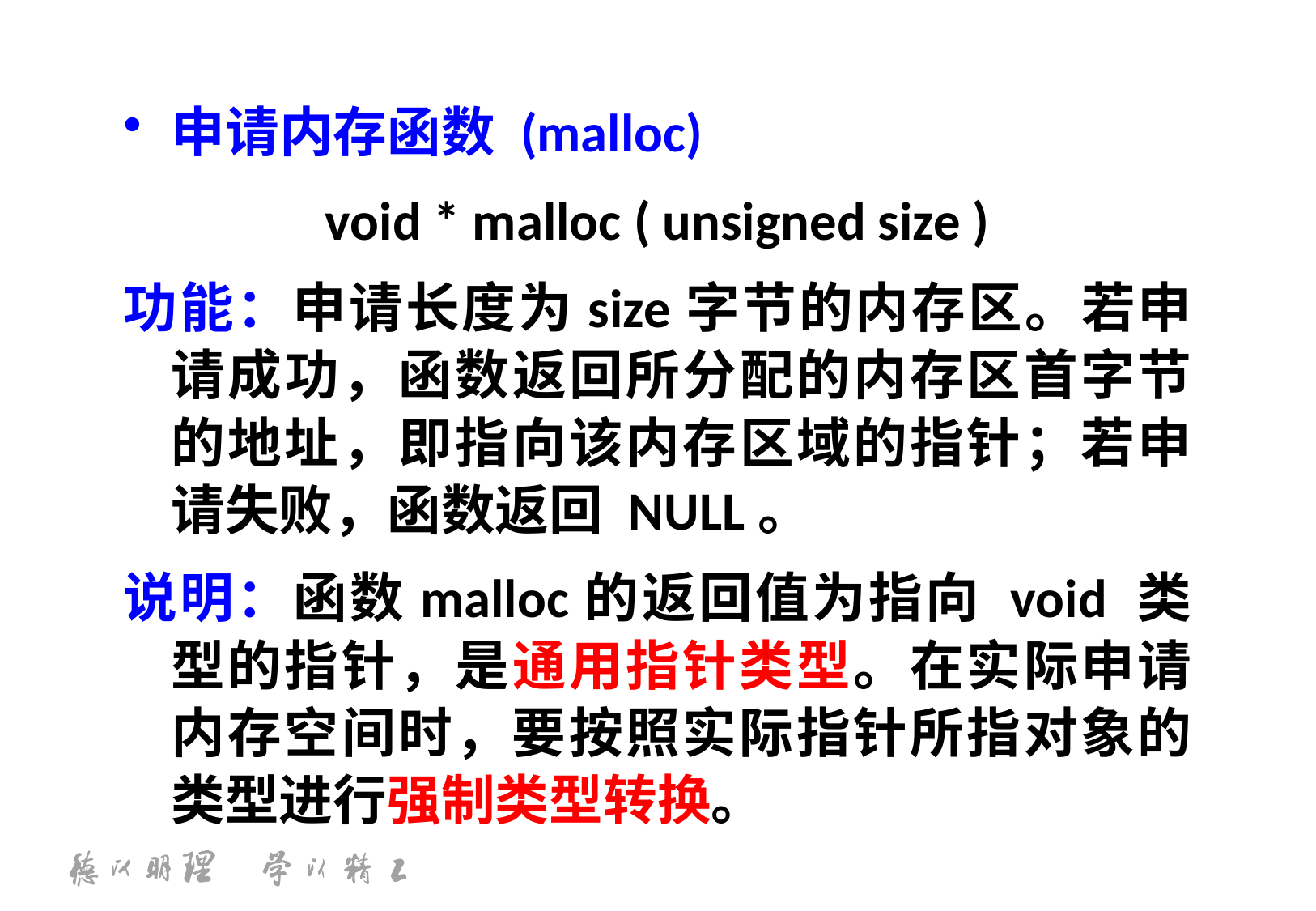

申请内存函数 (malloc)
void * malloc ( unsigned size )
功能：申请长度为size字节的内存区。若申请成功，函数返回所分配的内存区首字节的地址，即指向该内存区域的指针；若申请失败，函数返回 NULL。
说明：函数malloc的返回值为指向 void 类型的指针，是通用指针类型。在实际申请内存空间时，要按照实际指针所指对象的类型进行强制类型转换。
92